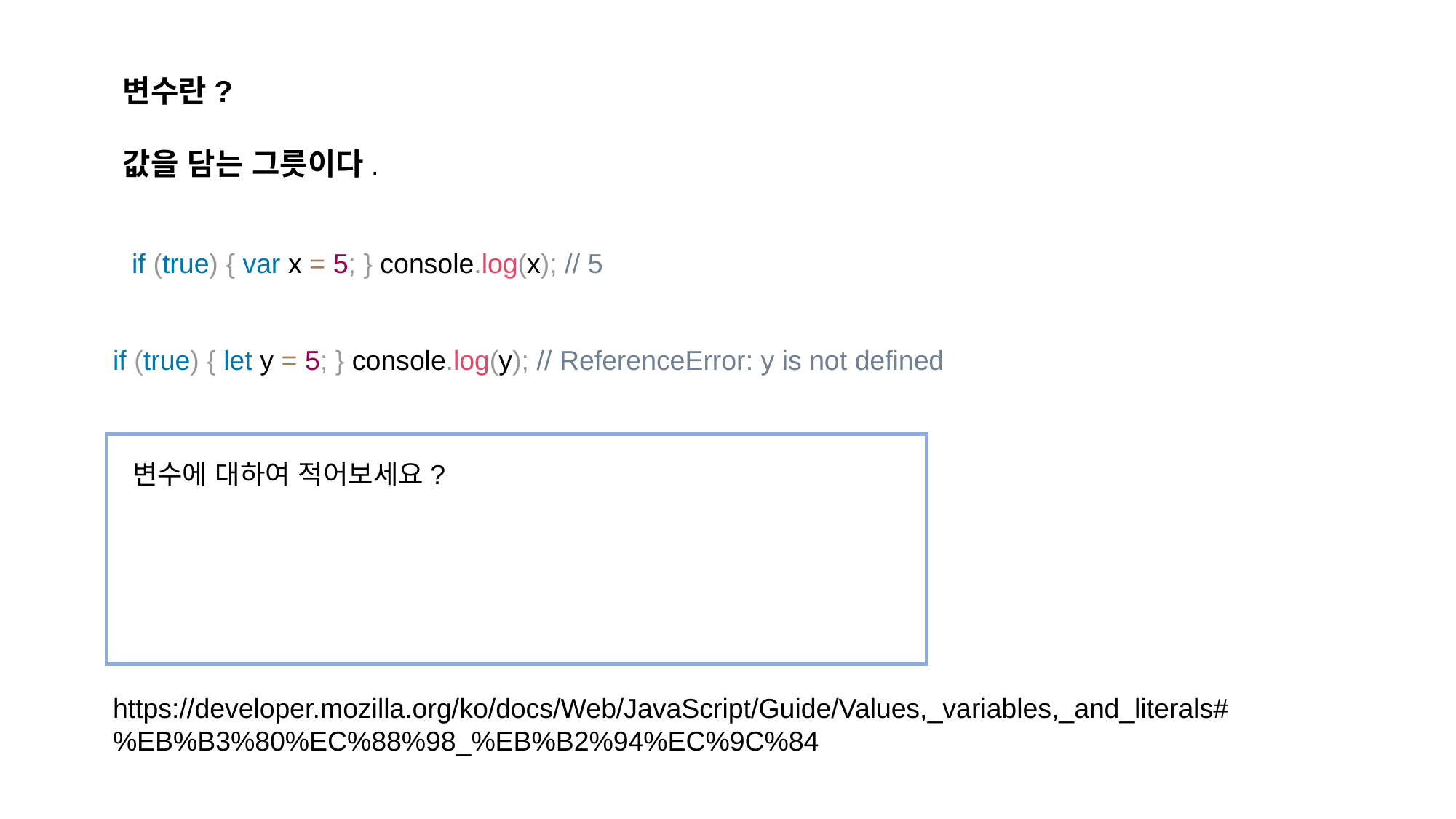

변수란?

값을 담는 그릇이다.
if (true) { var x = 5; } console.log(x); // 5
if (true) { let y = 5; } console.log(y); // ReferenceError: y is not defined

변수에 대하여 적어보세요?
https://developer.mozilla.org/ko/docs/Web/JavaScript/Guide/Values,_variables,_and_literals#%EB%B3%80%EC%88%98_%EB%B2%94%EC%9C%84